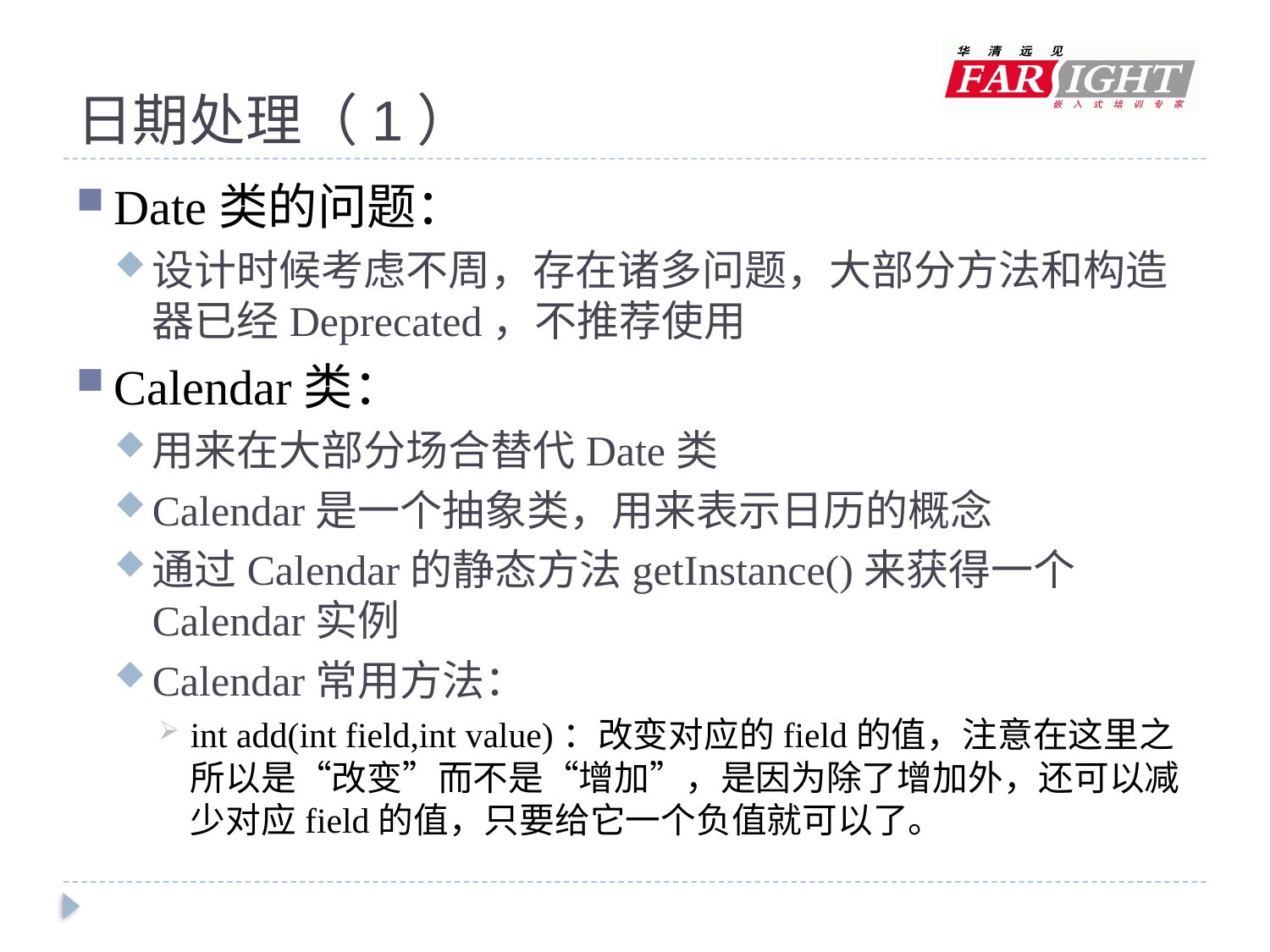

# 日期处理（1）
Date类的问题：
设计时候考虑不周，存在诸多问题，大部分方法和构造器已经Deprecated，不推荐使用
Calendar类：
用来在大部分场合替代Date类
Calendar是一个抽象类，用来表示日历的概念
通过Calendar的静态方法getInstance()来获得一个Calendar实例
Calendar常用方法：
int add(int field,int value)：改变对应的field的值，注意在这里之所以是“改变”而不是“增加”，是因为除了增加外，还可以减少对应field的值，只要给它一个负值就可以了。